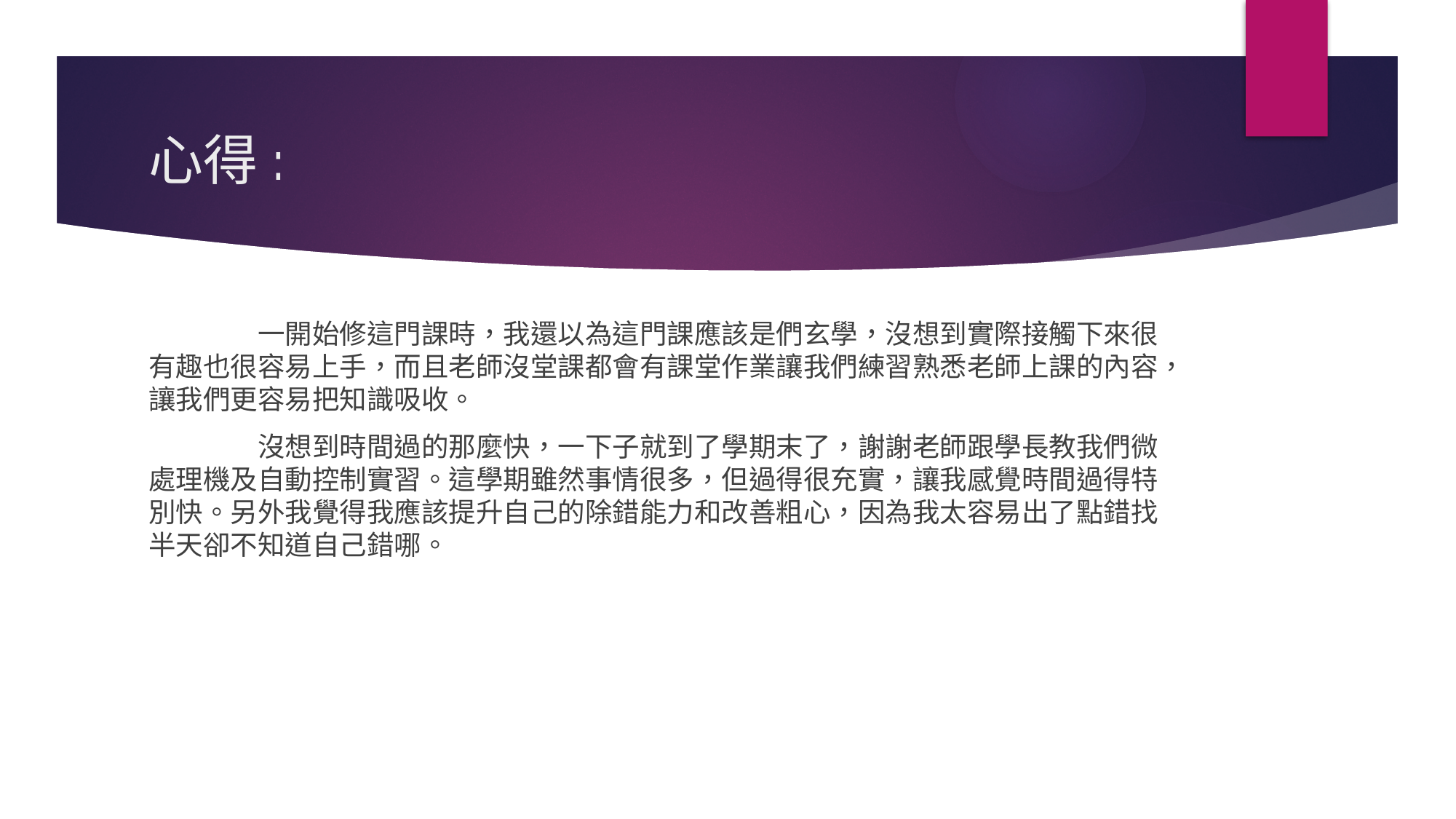

# 心得:
	一開始修這門課時，我還以為這門課應該是們玄學，沒想到實際接觸下來很有趣也很容易上手，而且老師沒堂課都會有課堂作業讓我們練習熟悉老師上課的內容，讓我們更容易把知識吸收。
	沒想到時間過的那麼快，一下子就到了學期末了，謝謝老師跟學長教我們微處理機及自動控制實習。這學期雖然事情很多，但過得很充實，讓我感覺時間過得特別快。另外我覺得我應該提升自己的除錯能力和改善粗心，因為我太容易出了點錯找半天卻不知道自己錯哪。